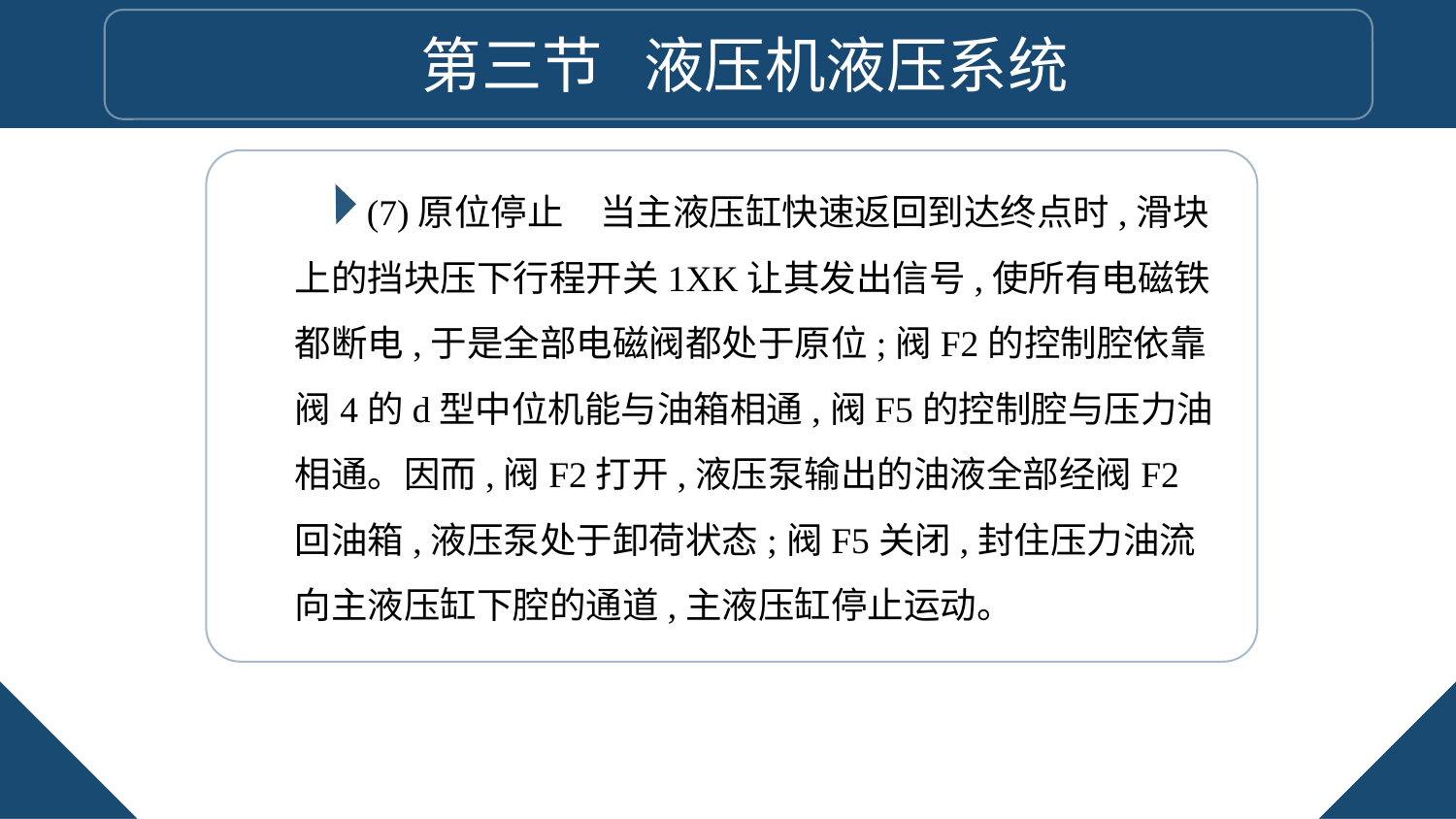

第三节   液压机液压系统

(7)原位停止　当主液压缸快速返回到达终点时,滑块上的挡块压下行程开关1XK让其发出信号,使所有电磁铁都断电,于是全部电磁阀都处于原位;阀F2的控制腔依靠阀4的d型中位机能与油箱相通,阀F5的控制腔与压力油相通。因而,阀F2打开,液压泵输出的油液全部经阀F2回油箱,液压泵处于卸荷状态;阀F5关闭,封住压力油流向主液压缸下腔的通道,主液压缸停止运动。